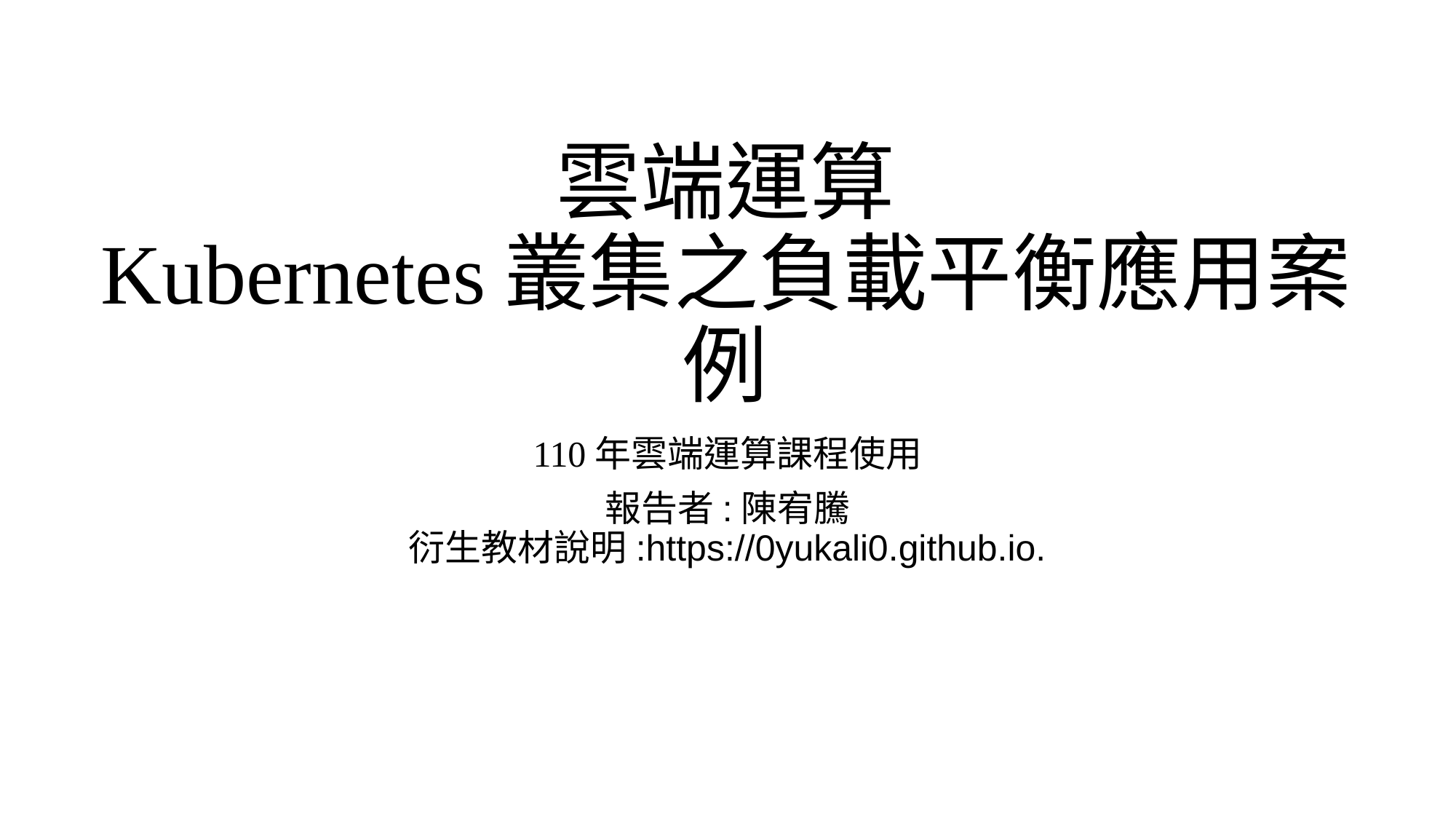

# 雲端運算 Kubernetes叢集之負載平衡應用案例
110年雲端運算課程使用
報告者:陳宥騰
衍生教材說明:https://0yukali0.github.io.